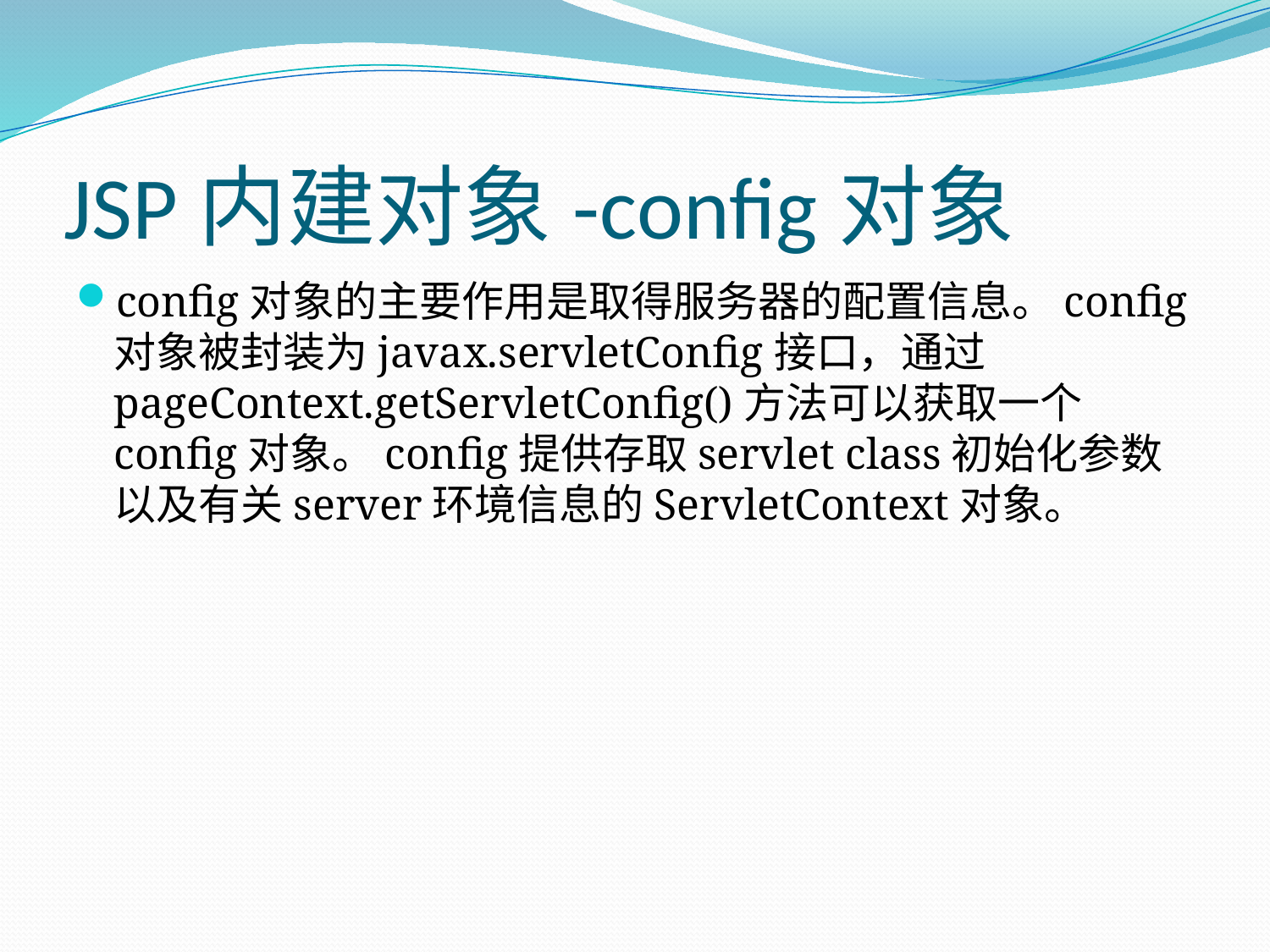

# JSP内建对象-config对象
config对象的主要作用是取得服务器的配置信息。config对象被封装为javax.servletConfig接口，通过pageContext.getServletConfig()方法可以获取一个config对象。config提供存取servlet class初始化参数以及有关server环境信息的ServletContext对象。